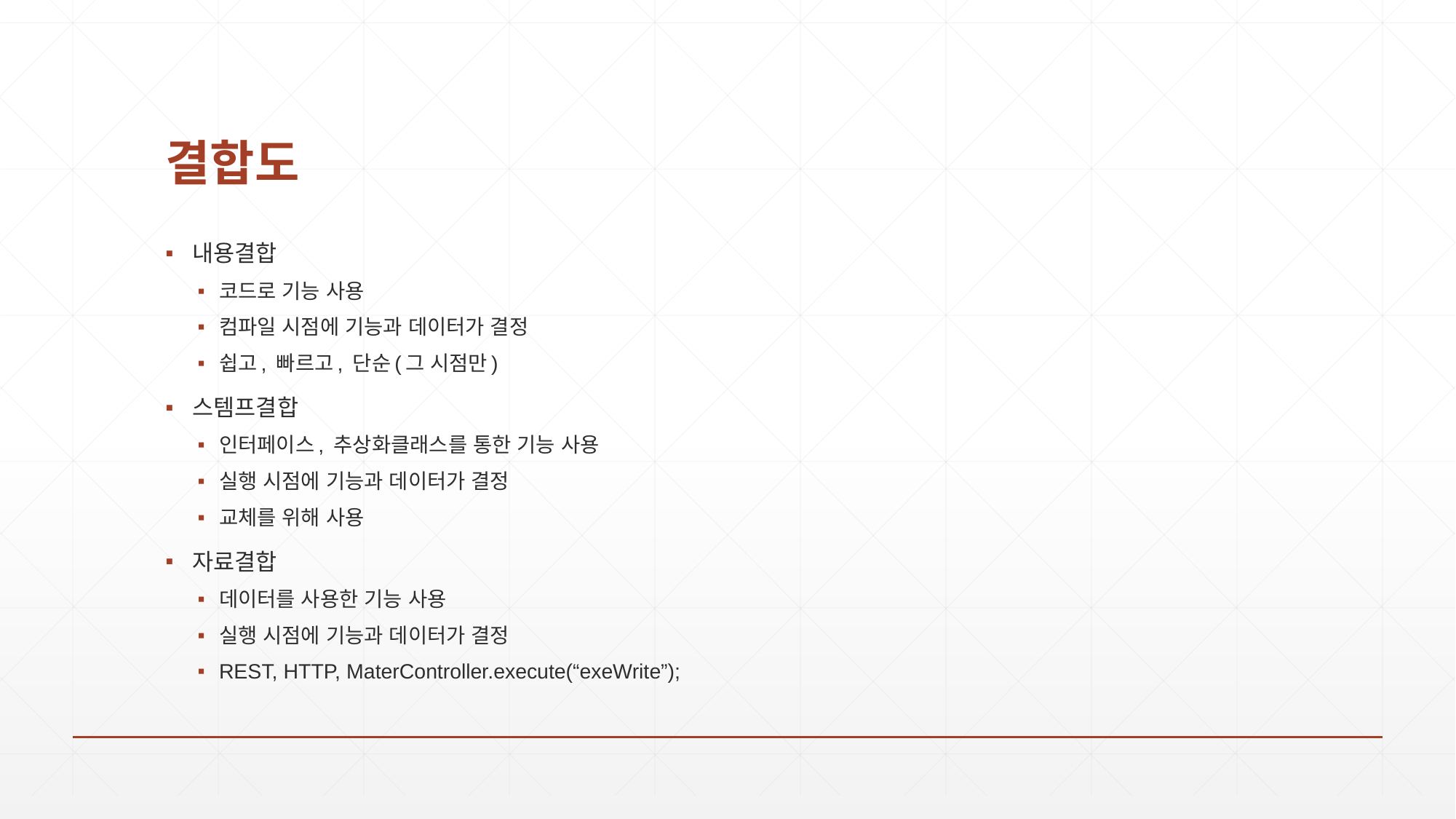

# 결합도
내용결합
코드로 기능 사용
컴파일 시점에 기능과 데이터가 결정
쉽고, 빠르고, 단순(그 시점만)
스템프결합
인터페이스, 추상화클래스를 통한 기능 사용
실행 시점에 기능과 데이터가 결정
교체를 위해 사용
자료결합
데이터를 사용한 기능 사용
실행 시점에 기능과 데이터가 결정
REST, HTTP, MaterController.execute(“exeWrite”);